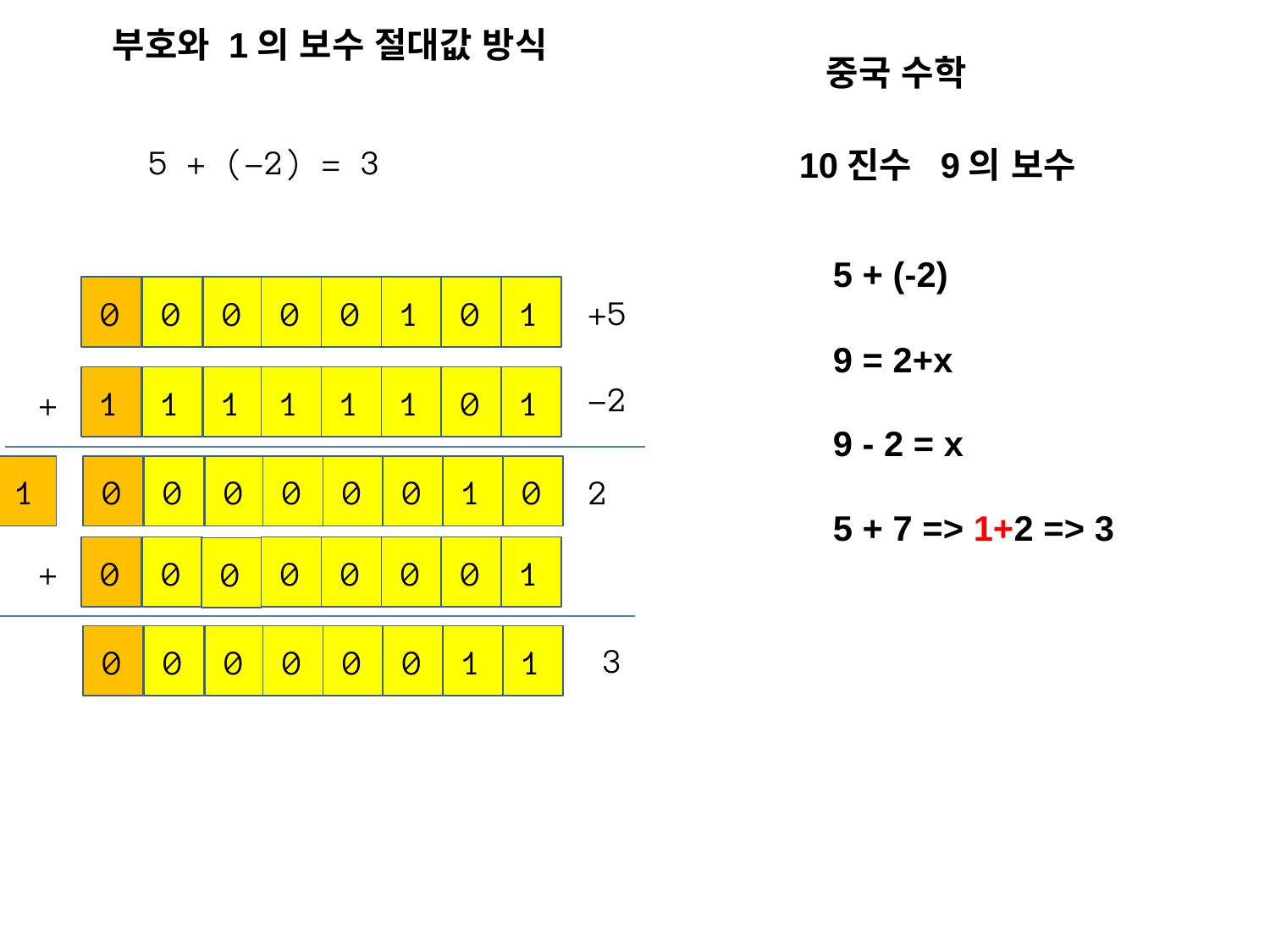

부호와 1의 보수 절대값 방식
중국 수학
5 + (-2) = 3
10진수  9의 보수
5 + (-2)

9 = 2+x

9 - 2 = x

5 + 7 => 1+2 => 3
0
0
0
0
0
1
0
1
+5
1
1
1
1
1
1
0
1
-2
+
1
0
0
0
0
0
0
1
0
2
0
0
0
0
0
0
1
0
+
0
0
0
0
0
0
1
1
3